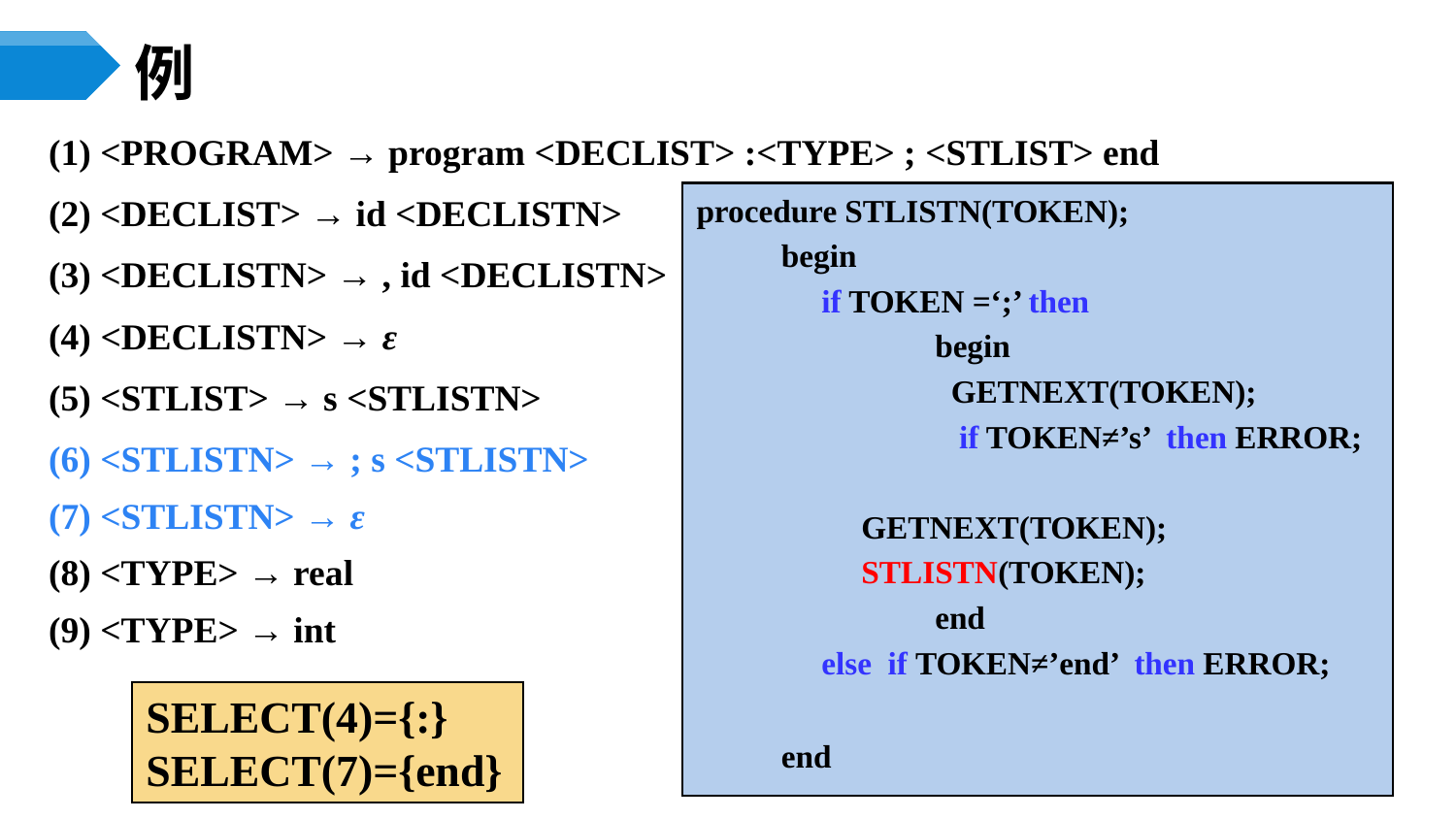

# 例
(1) <PROGRAM> → program <DECLIST> :<TYPE> ; <STLIST> end
(2) <DECLIST> → id <DECLISTN>
(3) <DECLISTN> → , id <DECLISTN>
(4) <DECLISTN> → ε
(5) <STLIST> → s <STLISTN>
(6) <STLISTN> → ; s <STLISTN>
(7) <STLISTN> → ε
(8) <TYPE> → real
(9) <TYPE> → int
procedure STLISTN(TOKEN);
	begin
 	     if TOKEN =‘;’ then
		 begin
		   GETNEXT(TOKEN);
		    if TOKEN≠’s’  then ERROR;

	          GETNEXT(TOKEN);
	          STLISTN(TOKEN);
	 	 end
	     else  if TOKEN≠’end’  then ERROR;
	end
SELECT(4)={:}
SELECT(7)={end}